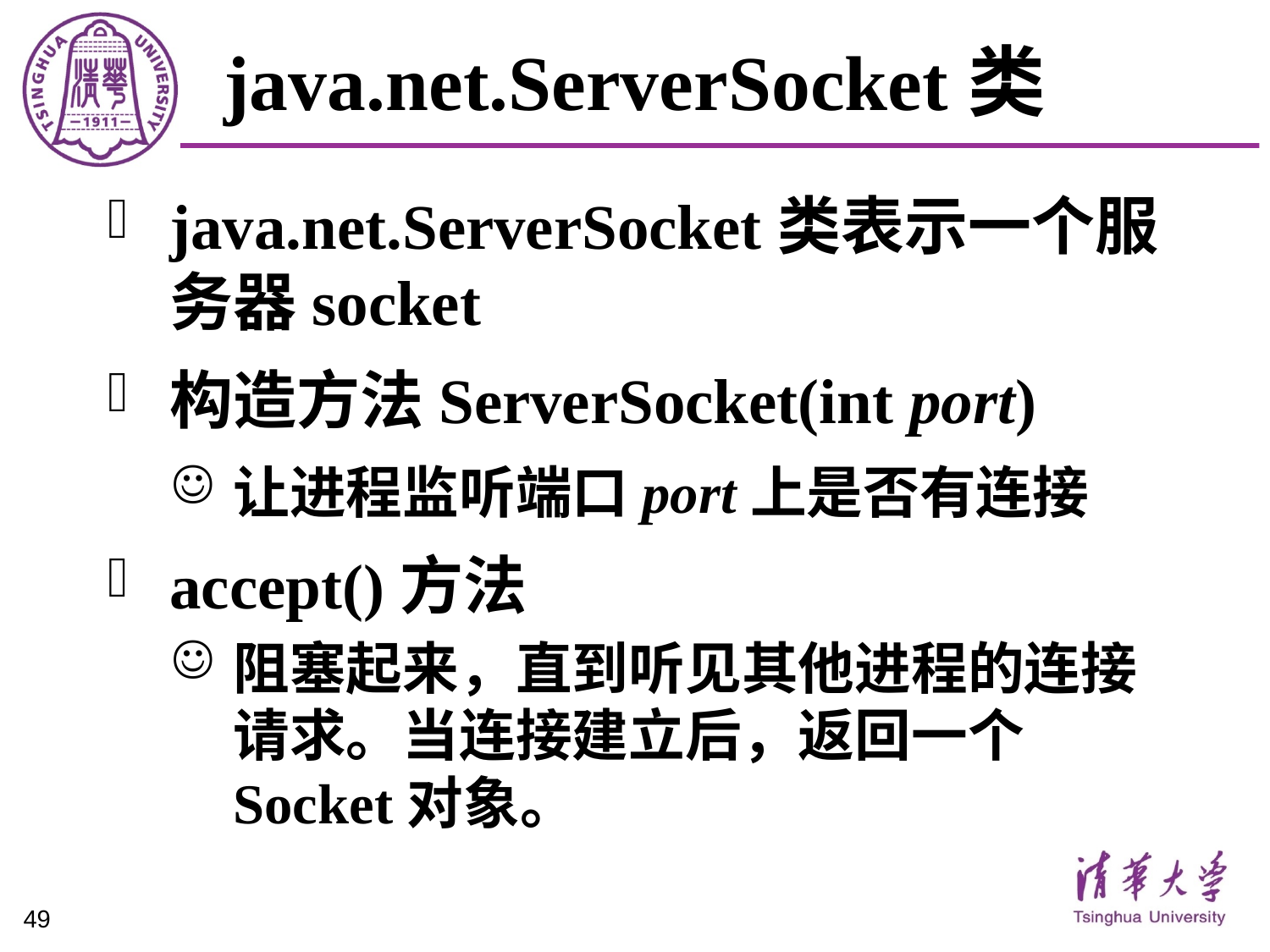

# java.net.ServerSocket类
java.net.ServerSocket类表示一个服务器socket
构造方法ServerSocket(int port)
让进程监听端口port上是否有连接
accept()方法
阻塞起来，直到听见其他进程的连接请求。当连接建立后，返回一个Socket对象。
49